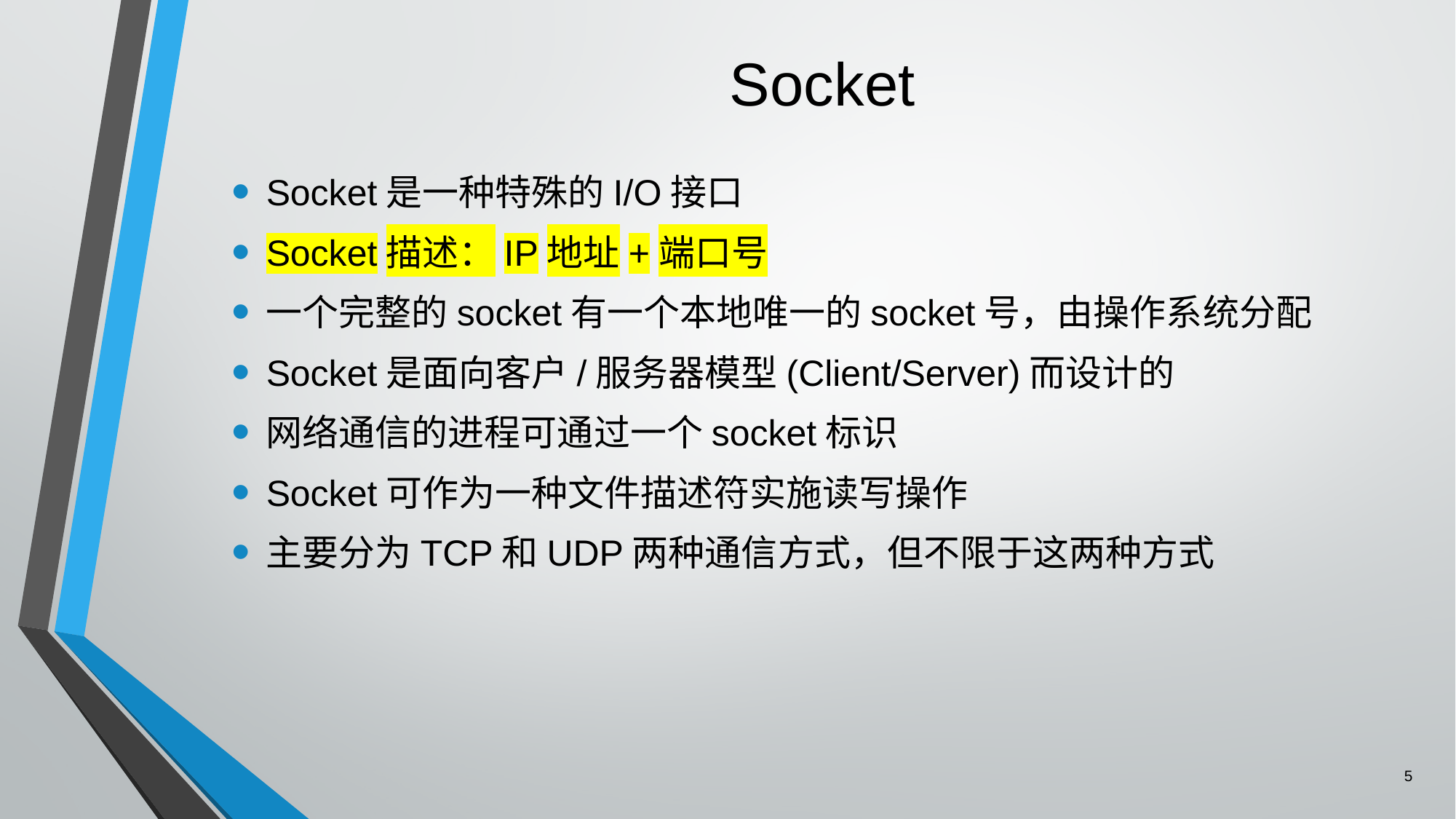

# Socket
Socket是一种特殊的I/O接口
Socket描述：IP地址+端口号
一个完整的socket有一个本地唯一的socket号，由操作系统分配
Socket是面向客户/服务器模型(Client/Server)而设计的
网络通信的进程可通过一个socket标识
Socket可作为一种文件描述符实施读写操作
主要分为TCP和UDP两种通信方式，但不限于这两种方式
5